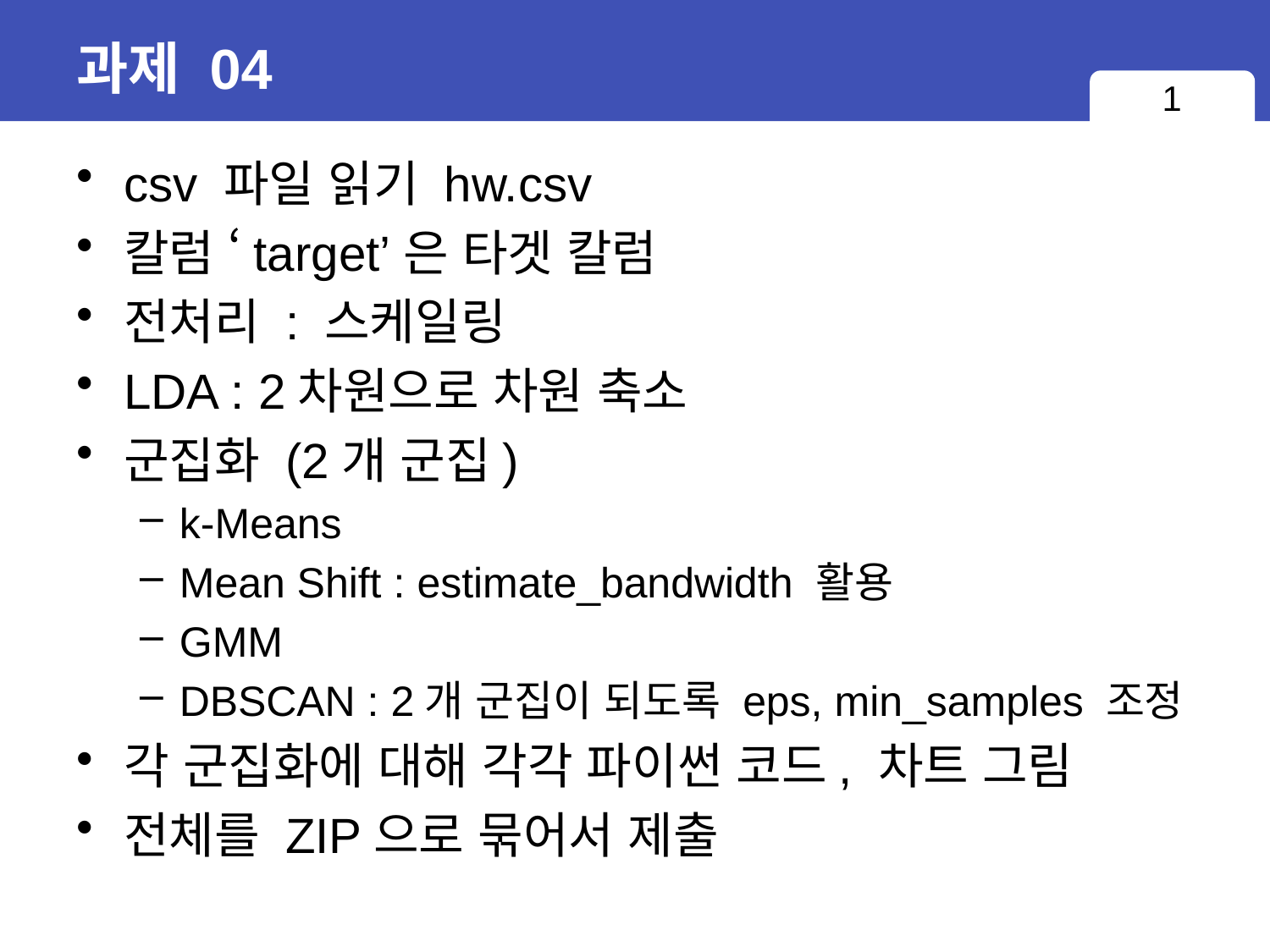

# 과제 04
1
csv 파일 읽기 hw.csv
칼럼 ‘target’은 타겟 칼럼
전처리 : 스케일링
LDA : 2차원으로 차원 축소
군집화 (2개 군집)
k-Means
Mean Shift : estimate_bandwidth 활용
GMM
DBSCAN : 2개 군집이 되도록 eps, min_samples 조정
각 군집화에 대해 각각 파이썬 코드, 차트 그림
전체를 ZIP으로 묶어서 제출